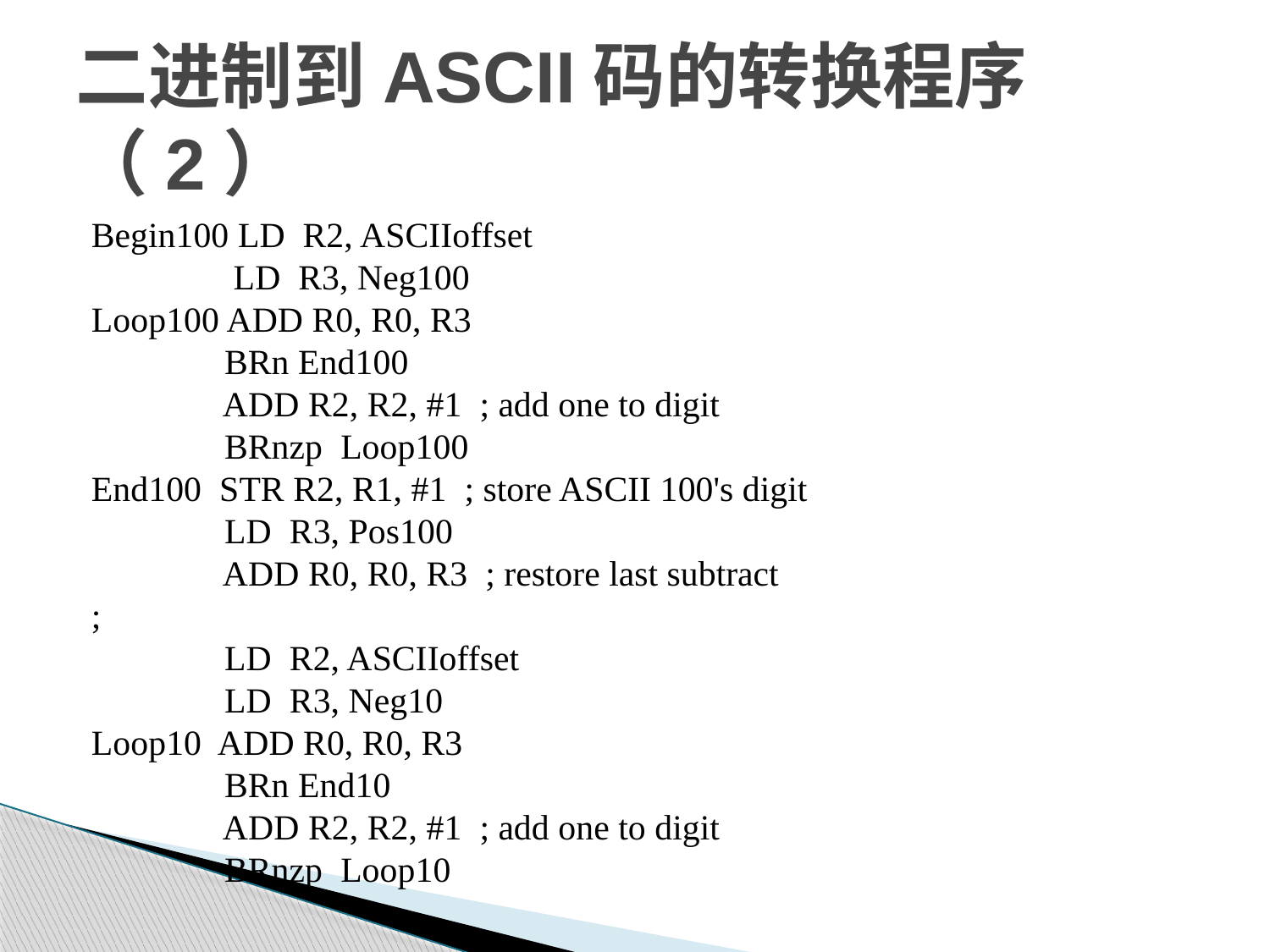

# 二进制到ASCII码的转换程序（2）
Begin100 LD  R2, ASCIIoffset
                LD  R3, Neg100
Loop100 ADD R0, R0, R3
               BRn End100
               ADD R2, R2, #1  ; add one to digit
               BRnzp  Loop100
End100  STR R2, R1, #1  ; store ASCII 100's digit
               LD  R3, Pos100
               ADD R0, R0, R3  ; restore last subtract
;
               LD  R2, ASCIIoffset
               LD  R3, Neg10
Loop10  ADD R0, R0, R3
               BRn End10
               ADD R2, R2, #1  ; add one to digit
               BRnzp  Loop10